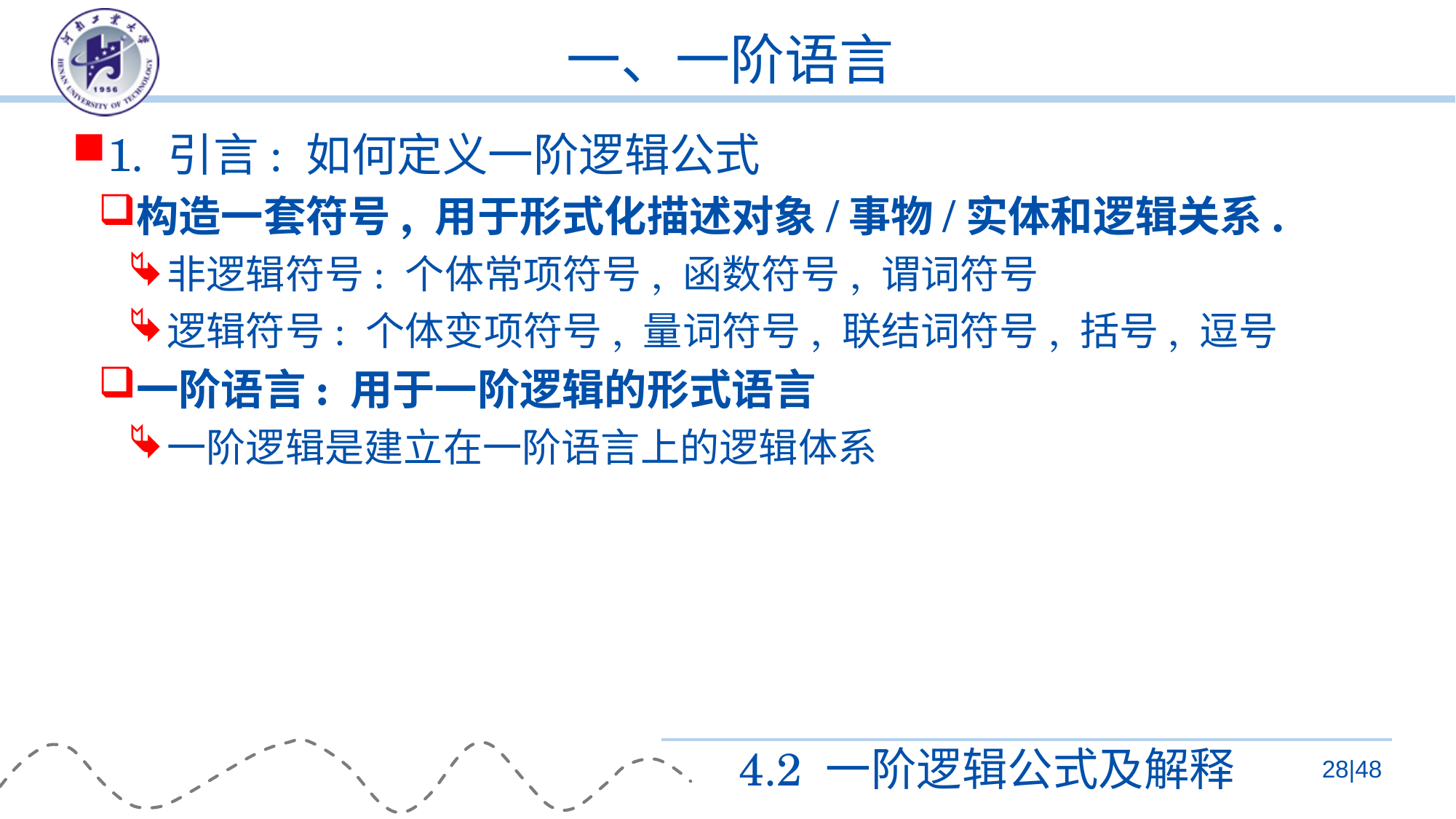

# 一、一阶语言
1. 引言: 如何定义一阶逻辑公式
构造一套符号, 用于形式化描述对象/事物/实体和逻辑关系.
非逻辑符号: 个体常项符号, 函数符号, 谓词符号
逻辑符号: 个体变项符号, 量词符号, 联结词符号, 括号, 逗号
一阶语言: 用于一阶逻辑的形式语言
一阶逻辑是建立在一阶语言上的逻辑体系
4.2 一阶逻辑公式及解释
28|48